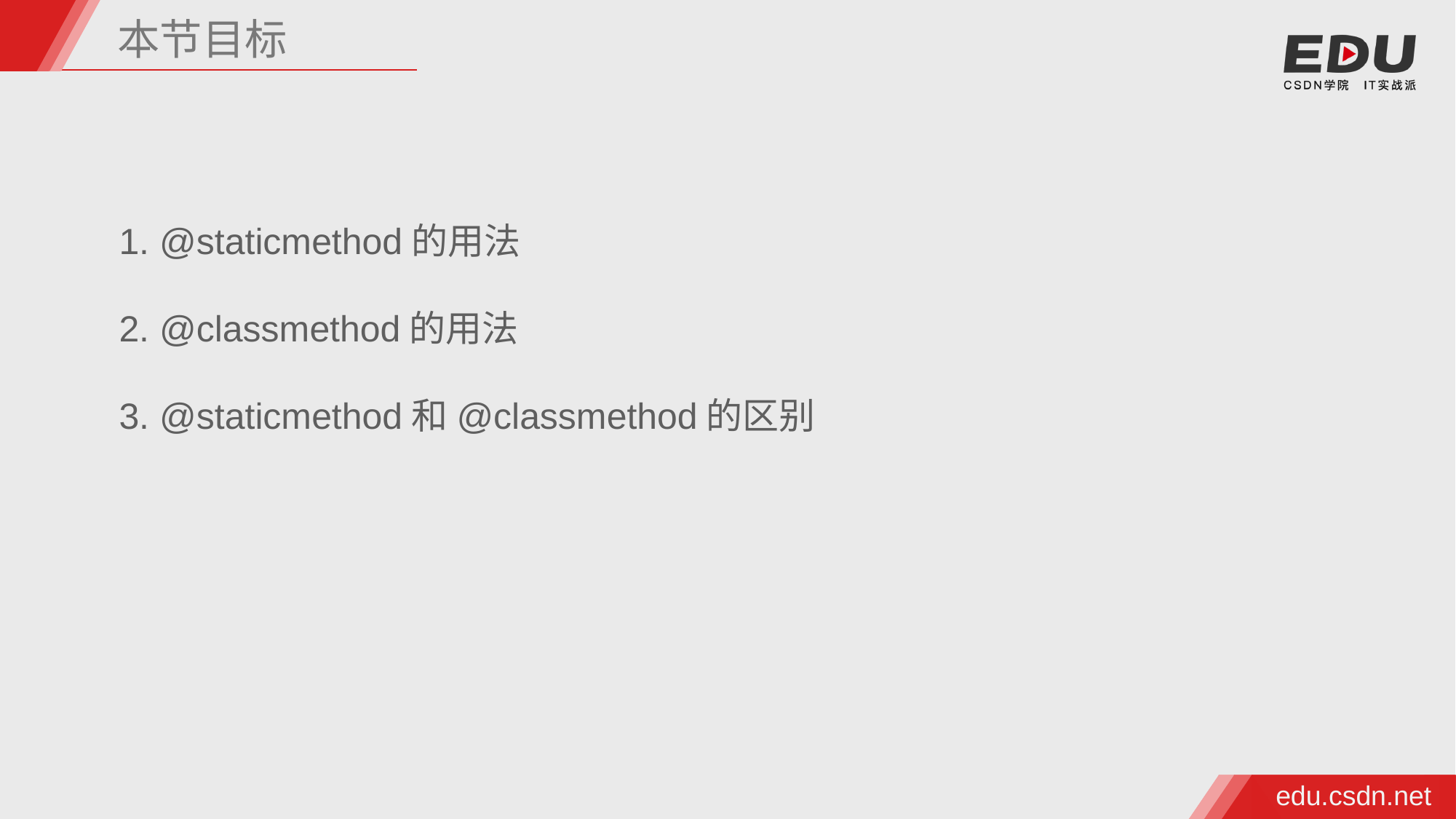

本节目标
1. @staticmethod的用法
2. @classmethod的用法
3. @staticmethod和@classmethod的区别
edu.csdn.net